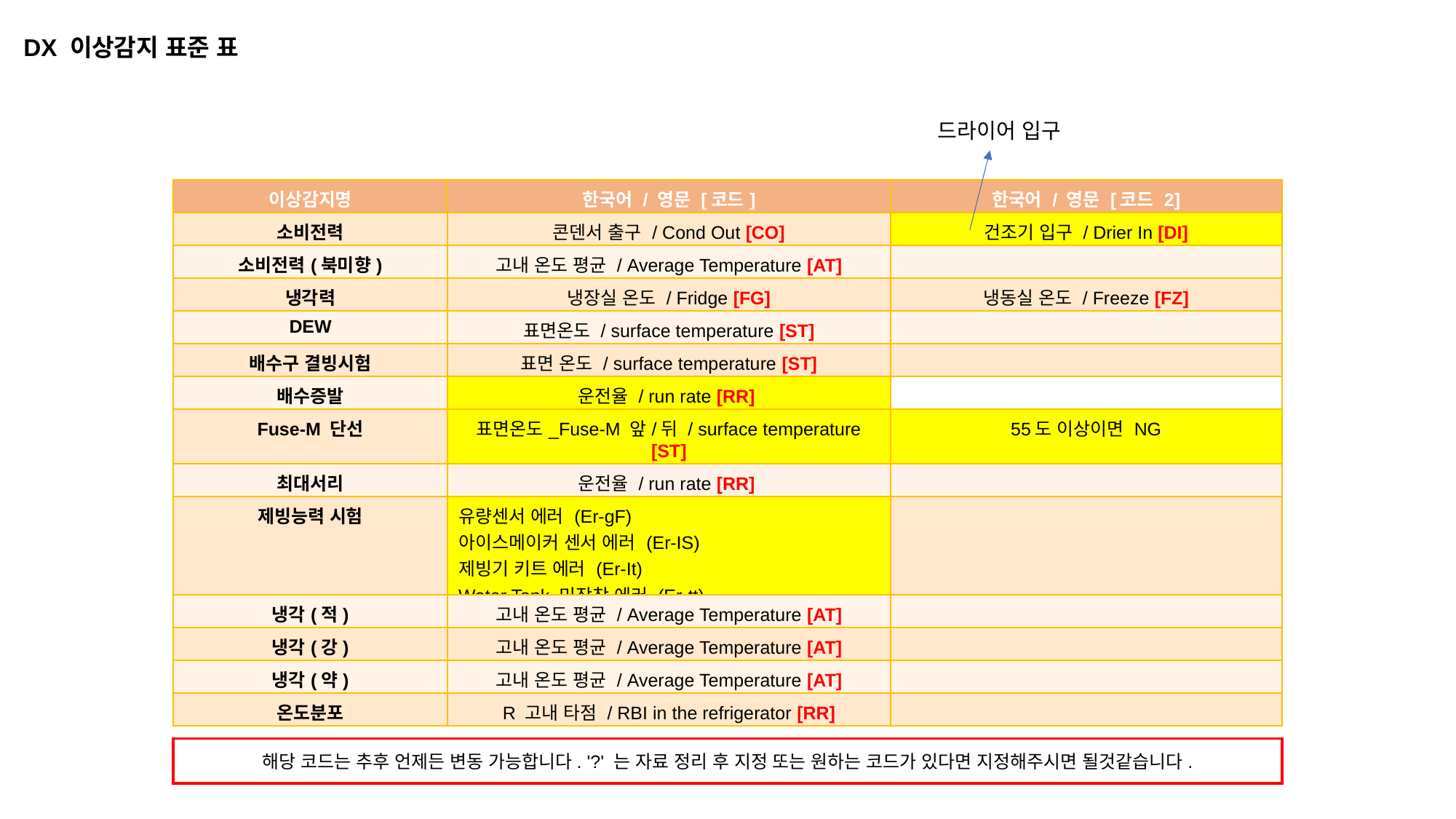

DX 이상감지 표준 표
드라이어 입구
| 이상감지명 | 한국어 / 영문 [코드] | 한국어 / 영문 [코드 2] |
| --- | --- | --- |
| 소비전력 | 콘덴서 출구 / Cond Out [CO] | 건조기 입구 / Drier In [DI] |
| 소비전력(북미향) | 고내 온도 평균 / Average Temperature [AT] |  |
| 냉각력 | 냉장실 온도 / Fridge [FG] | 냉동실 온도 / Freeze [FZ] |
| DEW | 표면온도 / surface temperature [ST] |  |
| 배수구 결빙시험 | 표면 온도 / surface temperature [ST] |  |
| 배수증발 | 운전율 / run rate [RR] |  |
| Fuse-M 단선 | 표면온도\_Fuse-M 앞/뒤 / surface temperature [ST] | 55도 이상이면 NG |
| 최대서리 | 운전율 / run rate [RR] |  |
| 제빙능력 시험 | 유량센서 에러 (Er-gF) 아이스메이커 센서 에러 (Er-IS) 제빙기 키트 에러 (Er-It) Water Tank 미장착 에러 (Er-tt) |  |
| 냉각(적) | 고내 온도 평균 / Average Temperature [AT] |  |
| 냉각(강) | 고내 온도 평균 / Average Temperature [AT] |  |
| 냉각(약) | 고내 온도 평균 / Average Temperature [AT] |  |
| 온도분포 | R 고내 타점 / RBI in the refrigerator [RR] |  |
해당 코드는 추후 언제든 변동 가능합니다. '?' 는 자료 정리 후 지정 또는 원하는 코드가 있다면 지정해주시면 될것같습니다.